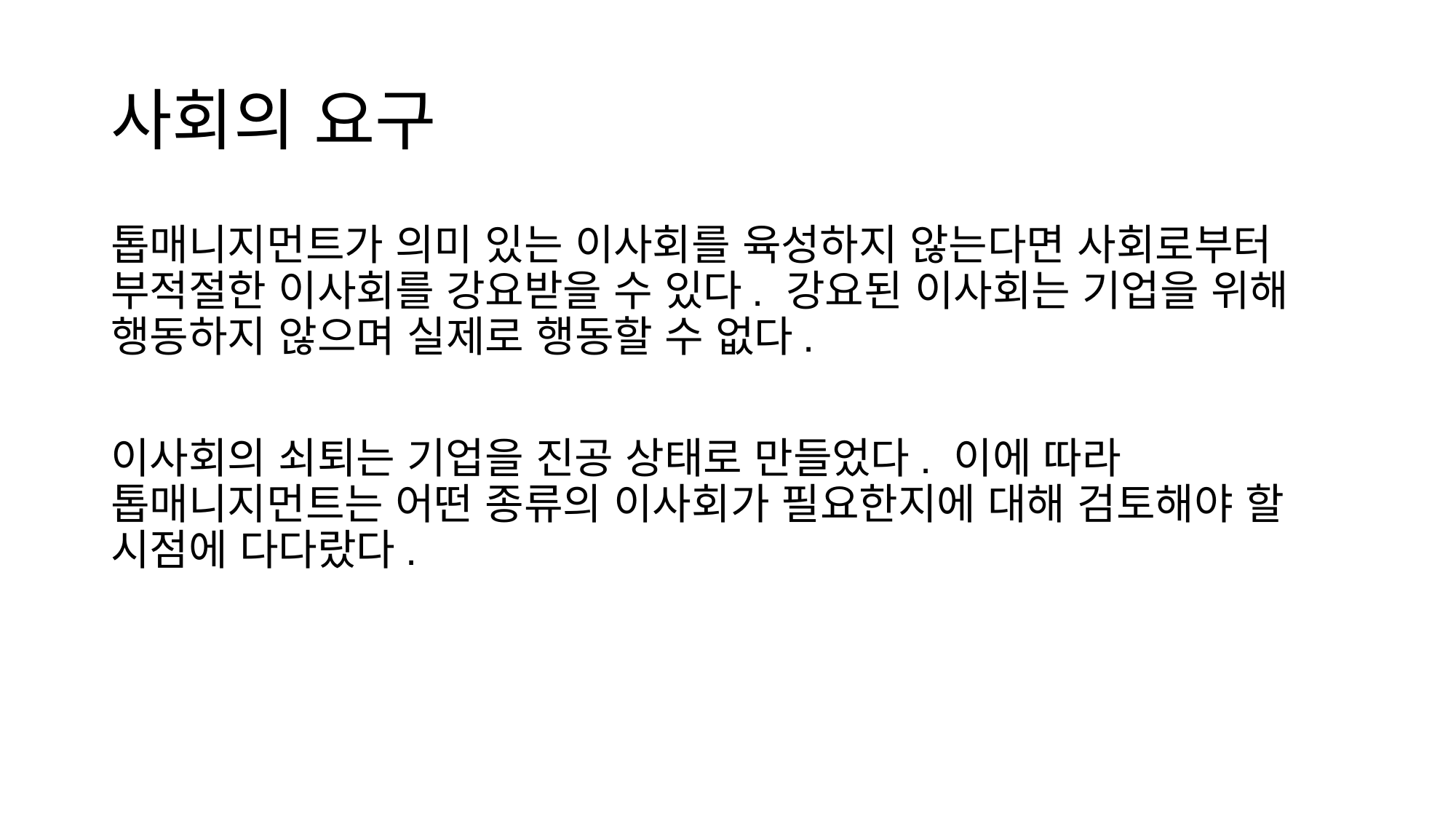

# 사회의 요구
톱매니지먼트가 의미 있는 이사회를 육성하지 않는다면 사회로부터 부적절한 이사회를 강요받을 수 있다. 강요된 이사회는 기업을 위해 행동하지 않으며 실제로 행동할 수 없다.

이사회의 쇠퇴는 기업을 진공 상태로 만들었다. 이에 따라 톱매니지먼트는 어떤 종류의 이사회가 필요한지에 대해 검토해야 할 시점에 다다랐다.